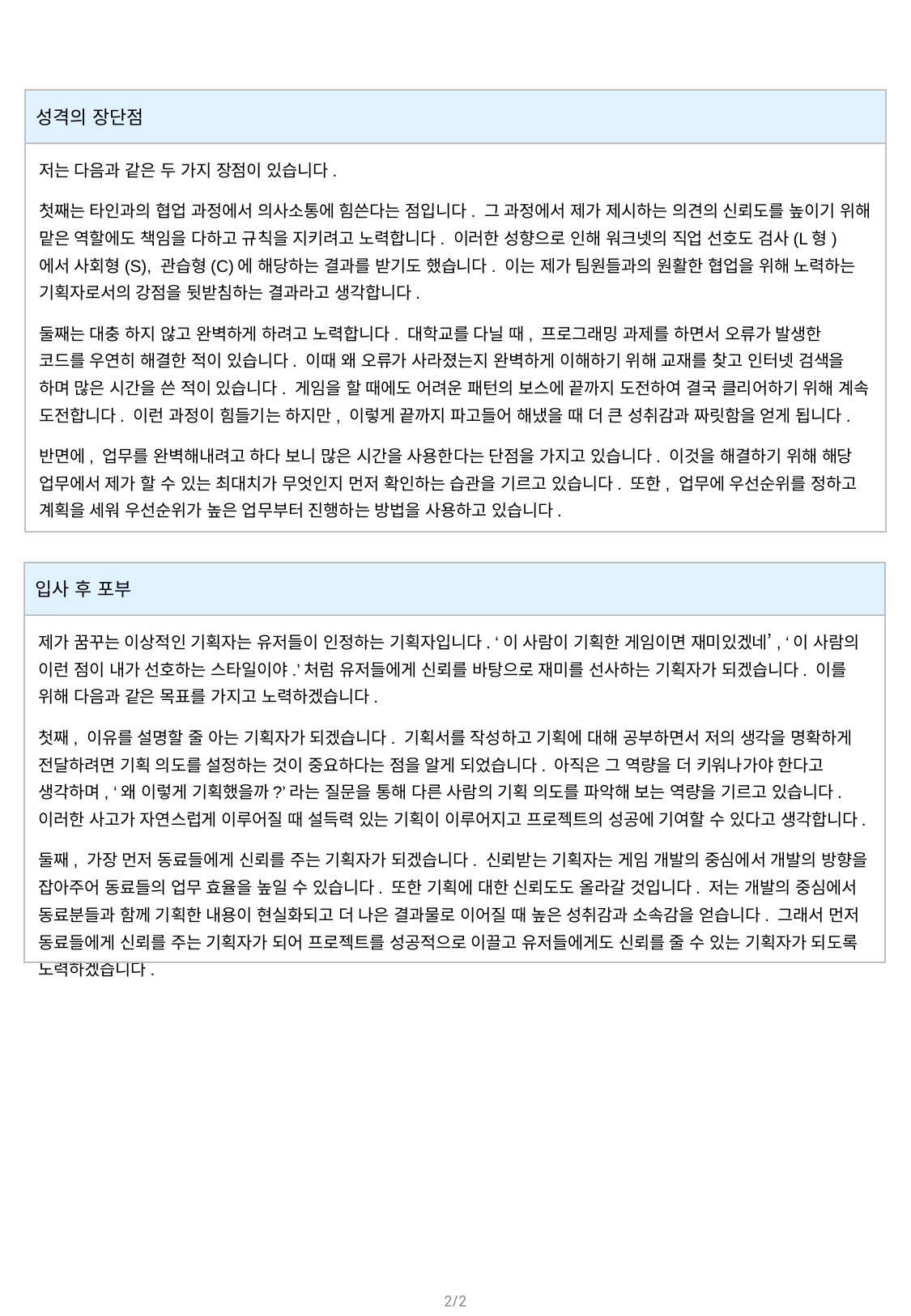

성격의 장단점
저는 다음과 같은 두 가지 장점이 있습니다.
첫째는 타인과의 협업 과정에서 의사소통에 힘쓴다는 점입니다. 그 과정에서 제가 제시하는 의견의 신뢰도를 높이기 위해 맡은 역할에도 책임을 다하고 규칙을 지키려고 노력합니다. 이러한 성향으로 인해 워크넷의 직업 선호도 검사(L형)에서 사회형(S), 관습형(C)에 해당하는 결과를 받기도 했습니다. 이는 제가 팀원들과의 원활한 협업을 위해 노력하는 기획자로서의 강점을 뒷받침하는 결과라고 생각합니다.
둘째는 대충 하지 않고 완벽하게 하려고 노력합니다. 대학교를 다닐 때, 프로그래밍 과제를 하면서 오류가 발생한 코드를 우연히 해결한 적이 있습니다. 이때 왜 오류가 사라졌는지 완벽하게 이해하기 위해 교재를 찾고 인터넷 검색을 하며 많은 시간을 쓴 적이 있습니다. 게임을 할 때에도 어려운 패턴의 보스에 끝까지 도전하여 결국 클리어하기 위해 계속 도전합니다. 이런 과정이 힘들기는 하지만, 이렇게 끝까지 파고들어 해냈을 때 더 큰 성취감과 짜릿함을 얻게 됩니다.
반면에, 업무를 완벽해내려고 하다 보니 많은 시간을 사용한다는 단점을 가지고 있습니다. 이것을 해결하기 위해 해당 업무에서 제가 할 수 있는 최대치가 무엇인지 먼저 확인하는 습관을 기르고 있습니다. 또한, 업무에 우선순위를 정하고 계획을 세워 우선순위가 높은 업무부터 진행하는 방법을 사용하고 있습니다.

입사 후 포부
제가 꿈꾸는 이상적인 기획자는 유저들이 인정하는 기획자입니다. ‘이 사람이 기획한 게임이면 재미있겠네’, ‘이 사람의 이런 점이 내가 선호하는 스타일이야.’처럼 유저들에게 신뢰를 바탕으로 재미를 선사하는 기획자가 되겠습니다. 이를 위해 다음과 같은 목표를 가지고 노력하겠습니다.
첫째, 이유를 설명할 줄 아는 기획자가 되겠습니다. 기획서를 작성하고 기획에 대해 공부하면서 저의 생각을 명확하게 전달하려면 기획 의도를 설정하는 것이 중요하다는 점을 알게 되었습니다. 아직은 그 역량을 더 키워나가야 한다고 생각하며, ‘왜 이렇게 기획했을까?’라는 질문을 통해 다른 사람의 기획 의도를 파악해 보는 역량을 기르고 있습니다. 이러한 사고가 자연스럽게 이루어질 때 설득력 있는 기획이 이루어지고 프로젝트의 성공에 기여할 수 있다고 생각합니다.
둘째, 가장 먼저 동료들에게 신뢰를 주는 기획자가 되겠습니다. 신뢰받는 기획자는 게임 개발의 중심에서 개발의 방향을 잡아주어 동료들의 업무 효율을 높일 수 있습니다. 또한 기획에 대한 신뢰도도 올라갈 것입니다. 저는 개발의 중심에서 동료분들과 함께 기획한 내용이 현실화되고 더 나은 결과물로 이어질 때 높은 성취감과 소속감을 얻습니다. 그래서 먼저 동료들에게 신뢰를 주는 기획자가 되어 프로젝트를 성공적으로 이끌고 유저들에게도 신뢰를 줄 수 있는 기획자가 되도록 노력하겠습니다.
2/2